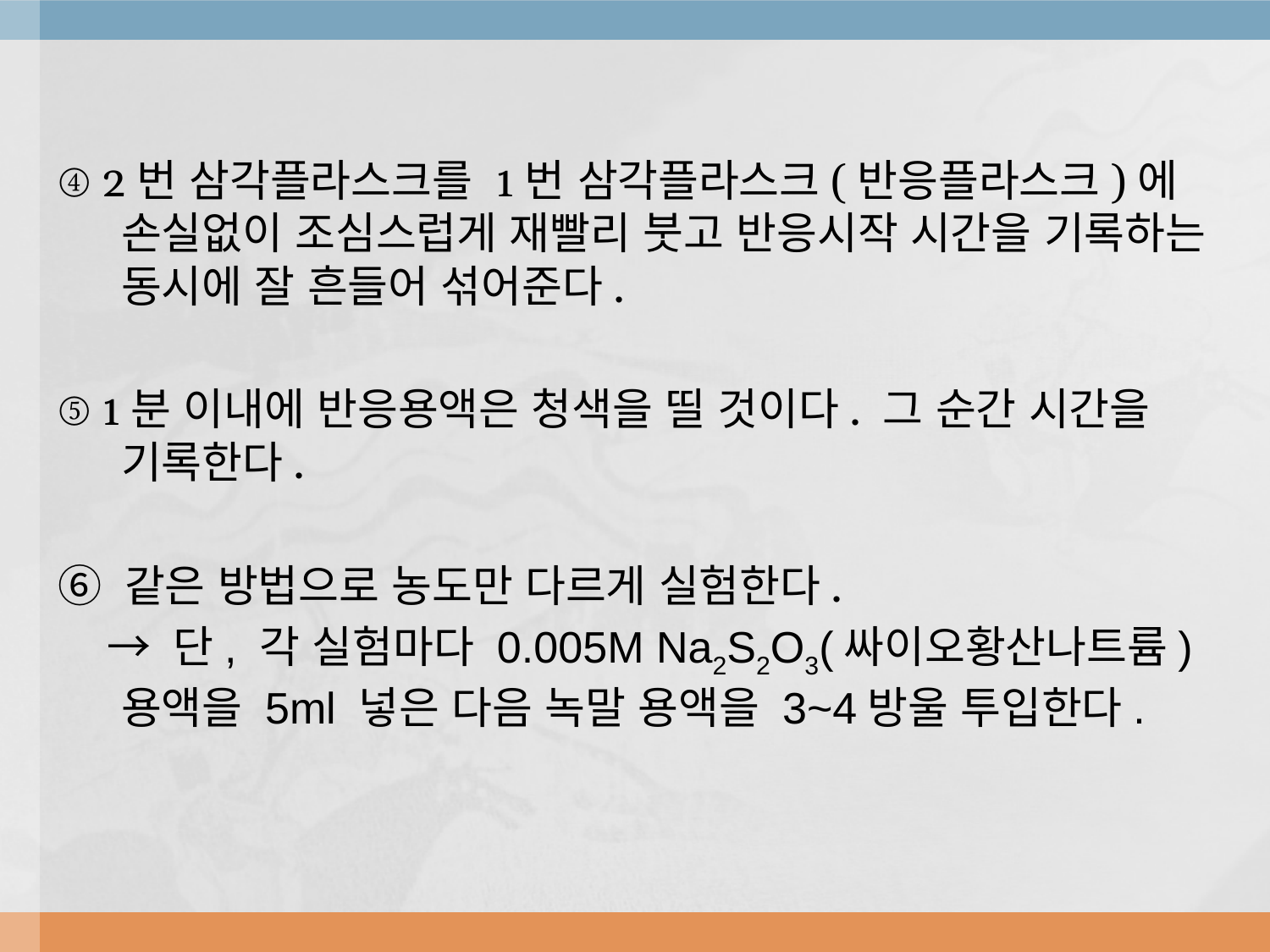

④ 2번 삼각플라스크를 1번 삼각플라스크(반응플라스크)에 손실없이 조심스럽게 재빨리 붓고 반응시작 시간을 기록하는 동시에 잘 흔들어 섞어준다.

⑤ 1분 이내에 반응용액은 청색을 띨 것이다. 그 순간 시간을 기록한다.

⑥ 같은 방법으로 농도만 다르게 실험한다.
    → 단, 각 실험마다 0.005M Na2S2O3(싸이오황산나트륨)용액을 5ml 넣은 다음 녹말 용액을 3~4방울 투입한다.